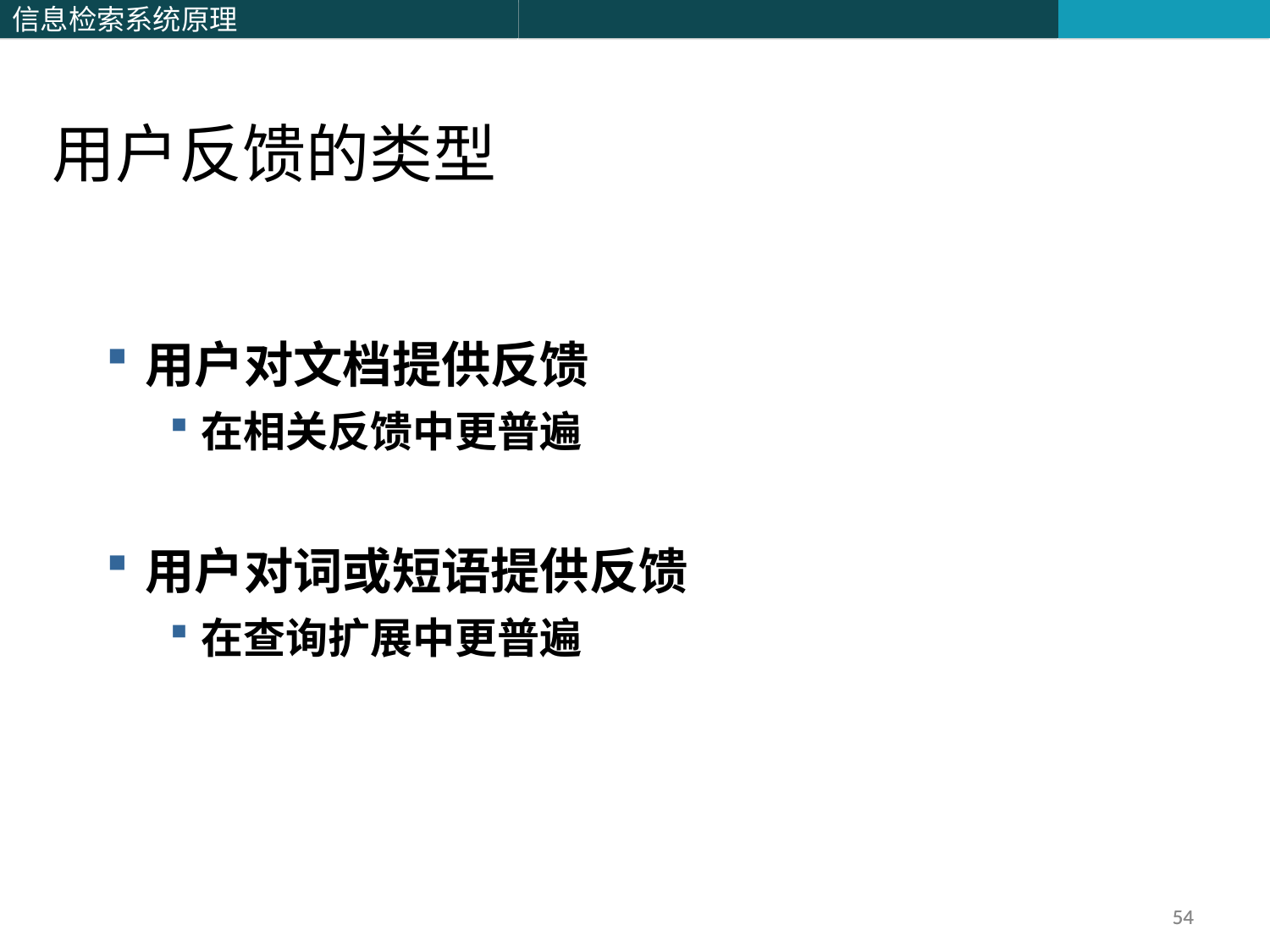

用户反馈的类型
用户对文档提供反馈
在相关反馈中更普遍

用户对词或短语提供反馈
在查询扩展中更普遍
54
54